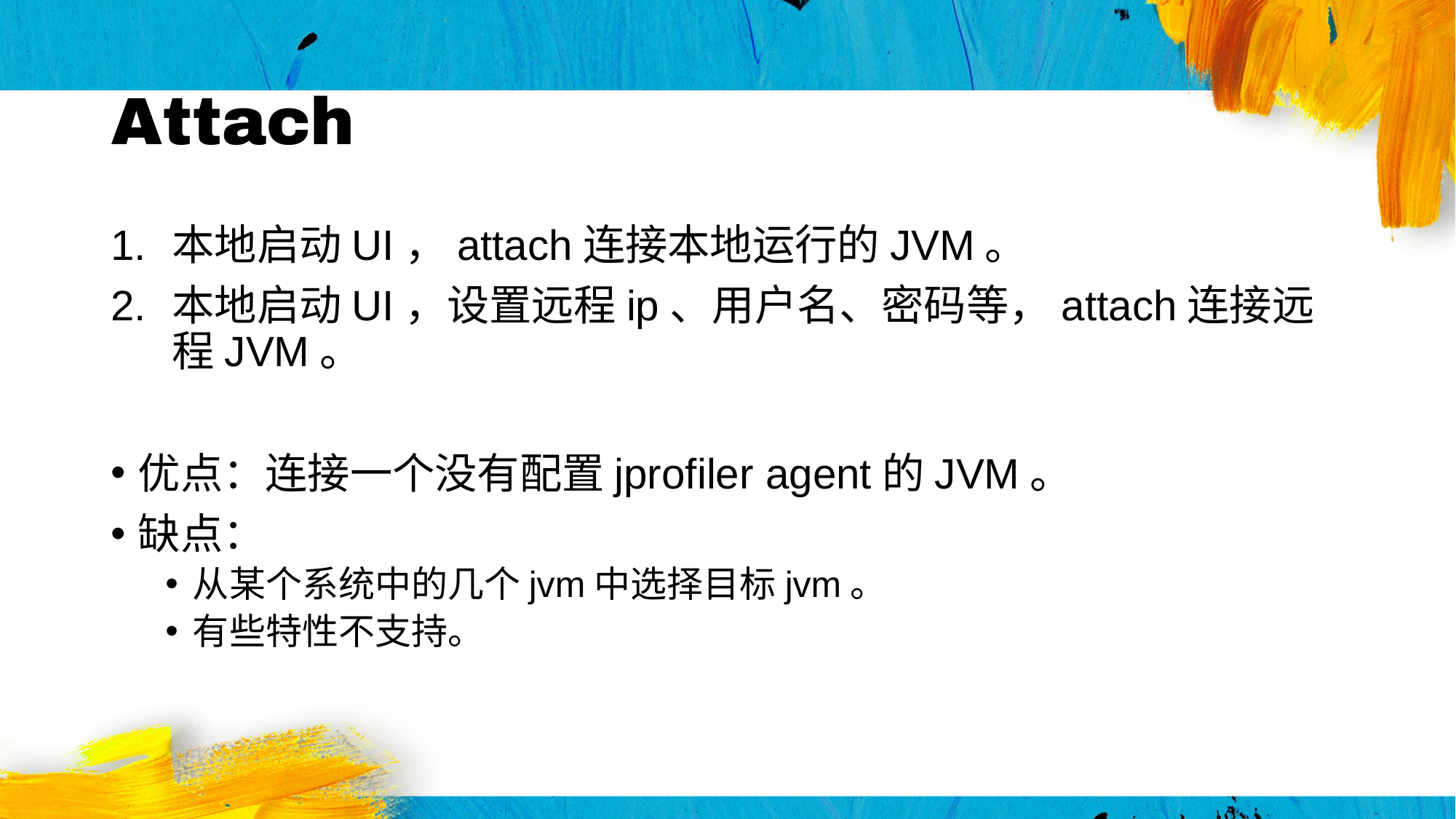

# Attach
本地启动UI，attach连接本地运行的JVM。
本地启动UI，设置远程ip、用户名、密码等，attach连接远程JVM。

优点：连接一个没有配置jprofiler agent的JVM。
缺点：
从某个系统中的几个jvm中选择目标jvm。
有些特性不支持。